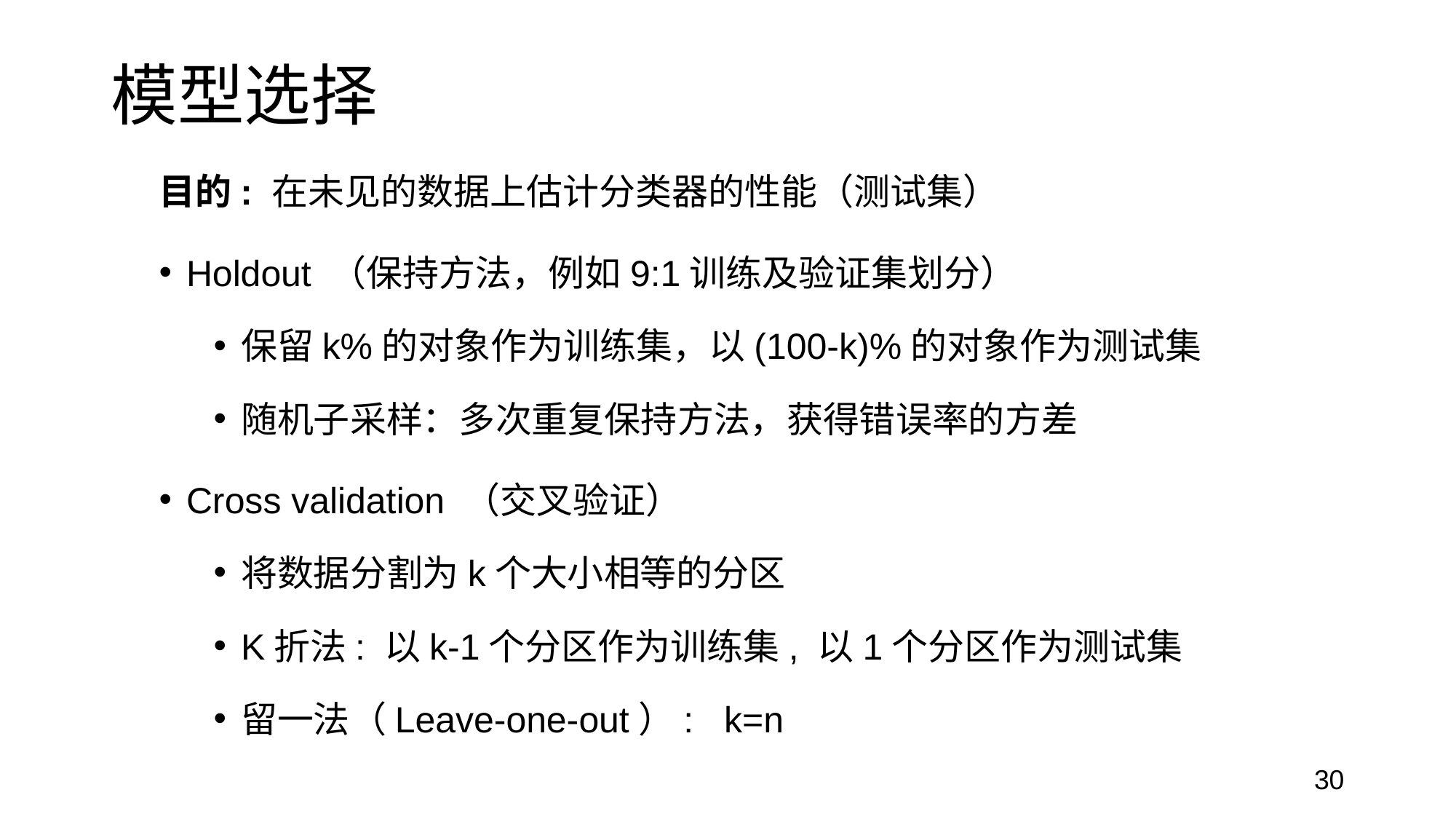

# 模型选择
目的: 在未见的数据上估计分类器的性能（测试集）
Holdout （保持方法，例如9:1训练及验证集划分）
保留k%的对象作为训练集，以(100-k)%的对象作为测试集
随机子采样：多次重复保持方法，获得错误率的方差
Cross validation （交叉验证）
将数据分割为k个大小相等的分区
K折法: 以k-1个分区作为训练集, 以1个分区作为测试集
留一法（Leave-one-out）:   k=n
30